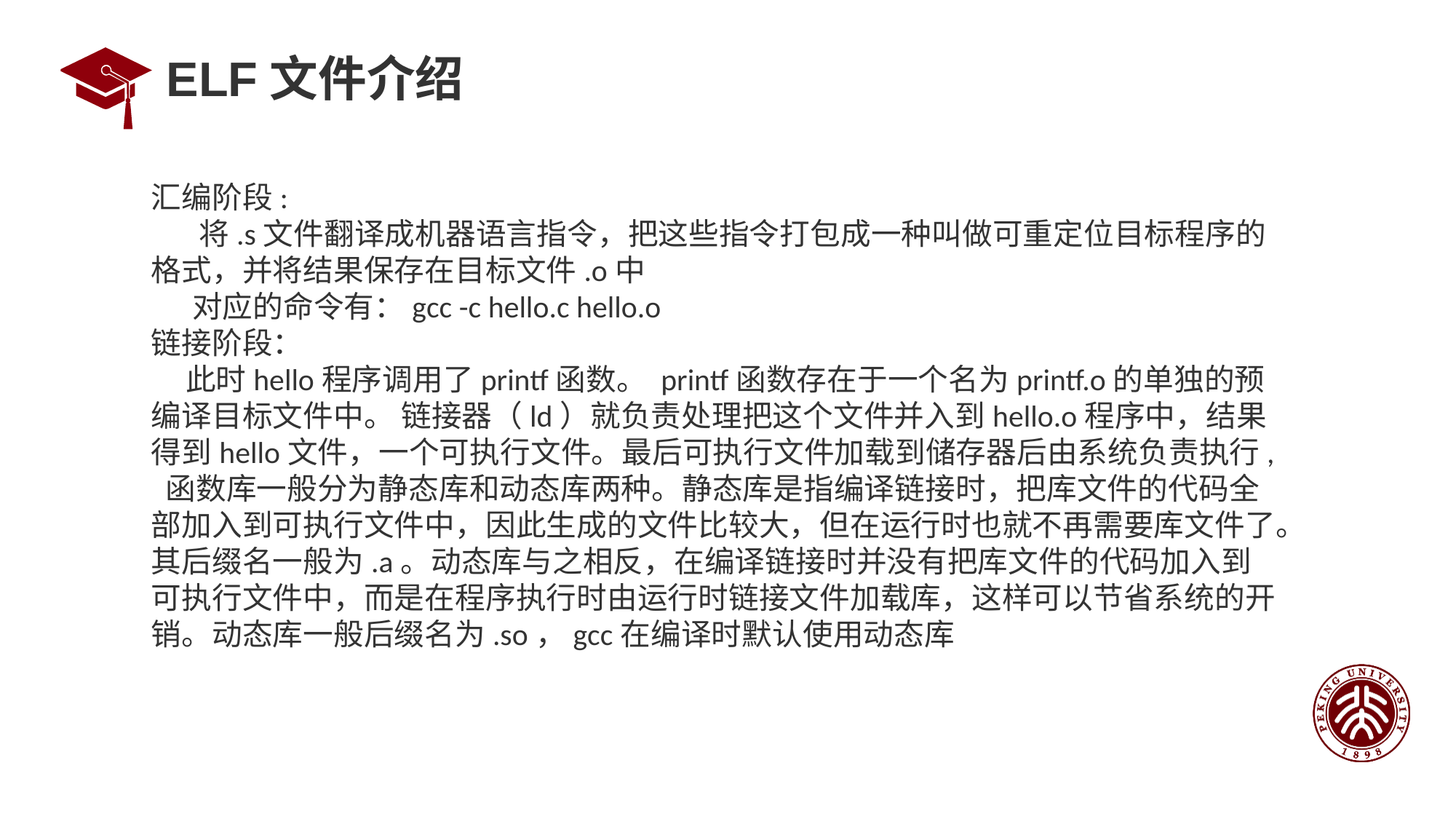

# ELF文件介绍
汇编阶段:
      将.s文件翻译成机器语言指令，把这些指令打包成一种叫做可重定位目标程序的格式，并将结果保存在目标文件.o中
     对应的命令有：gcc -c hello.c hello.o
链接阶段：
    此时hello程序调用了printf函数。 printf函数存在于一个名为printf.o的单独的预编译目标文件中。 链接器（ld）就负责处理把这个文件并入到hello.o程序中，结果得到hello文件，一个可执行文件。最后可执行文件加载到储存器后由系统负责执行,  函数库一般分为静态库和动态库两种。静态库是指编译链接时，把库文件的代码全部加入到可执行文件中，因此生成的文件比较大，但在运行时也就不再需要库文件了。其后缀名一般为.a。动态库与之相反，在编译链接时并没有把库文件的代码加入到可执行文件中，而是在程序执行时由运行时链接文件加载库，这样可以节省系统的开销。动态库一般后缀名为.so，gcc在编译时默认使用动态库

4